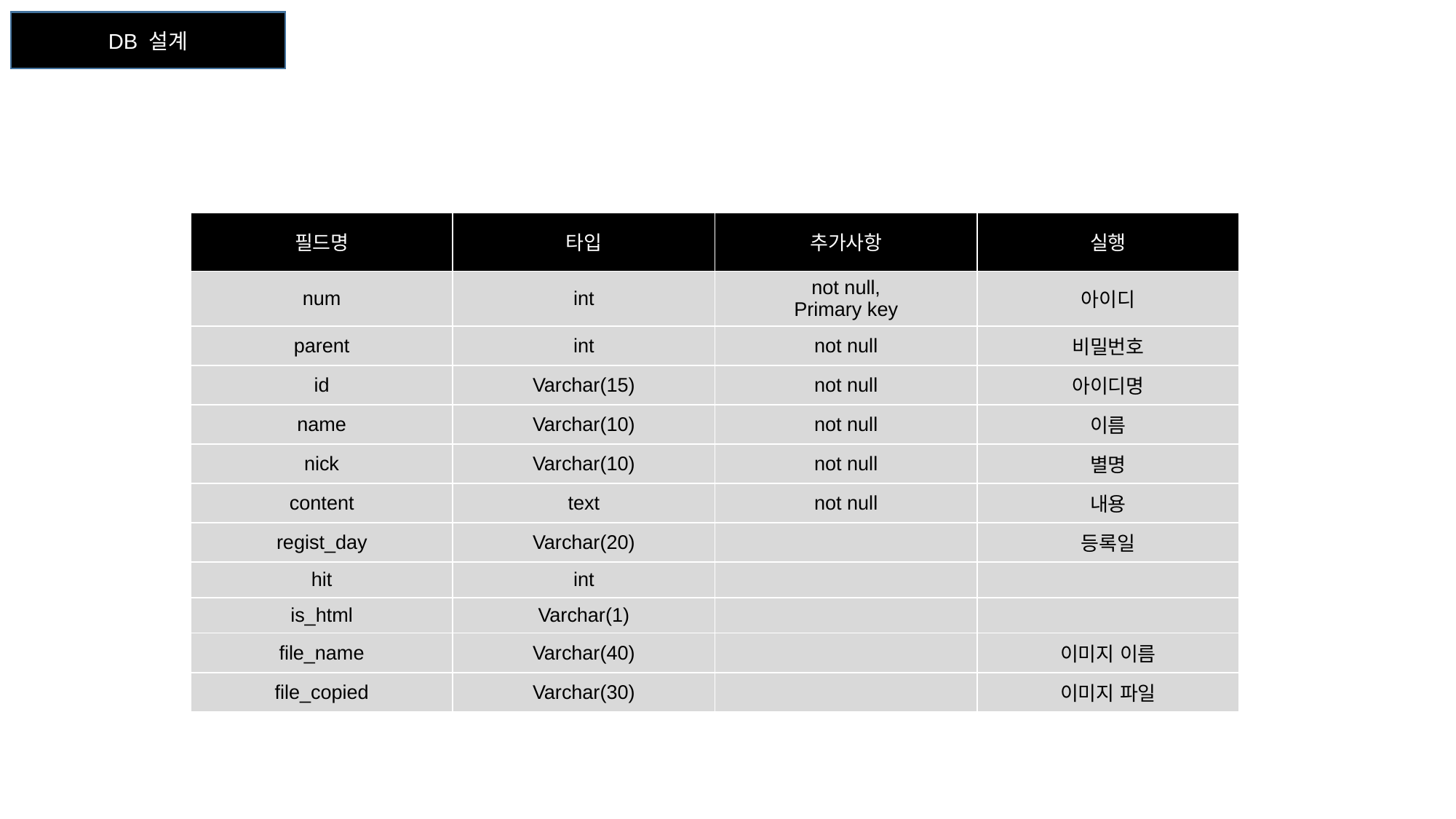

DB 설계
| 필드명 | 타입 | 추가사항 | 실행 |
| --- | --- | --- | --- |
| num | int | not null, Primary key | 아이디 |
| parent | int | not null | 비밀번호 |
| id | Varchar(15) | not null | 아이디명 |
| name | Varchar(10) | not null | 이름 |
| nick | Varchar(10) | not null | 별명 |
| content | text | not null | 내용 |
| regist\_day | Varchar(20) |  | 등록일 |
| hit | int |  |  |
| is\_html | Varchar(1) |  |  |
| file\_name | Varchar(40) |  | 이미지 이름 |
| file\_copied | Varchar(30) |  | 이미지 파일 |